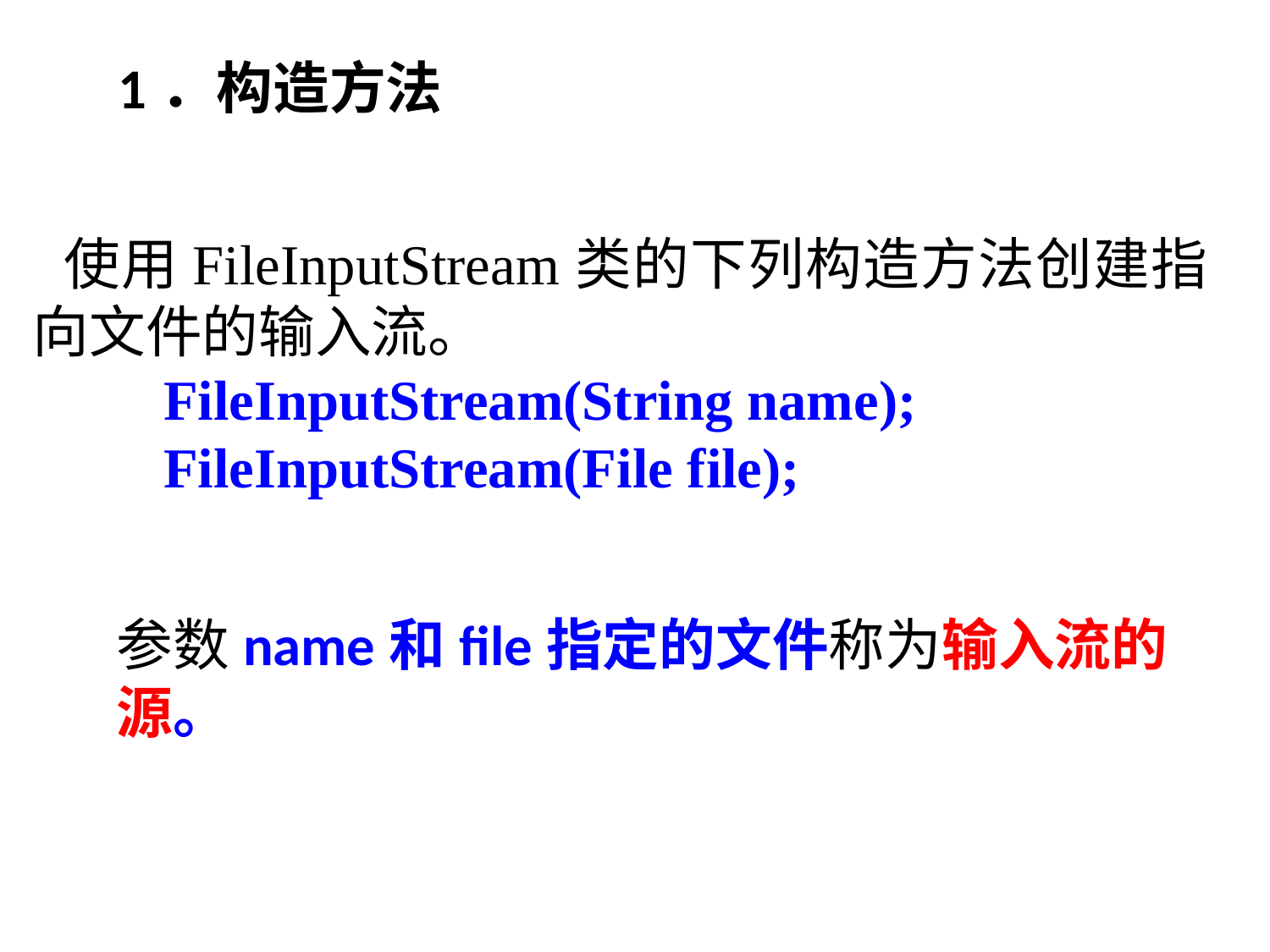

1．构造方法
使用FileInputStream类的下列构造方法创建指向文件的输入流。
       FileInputStream(String name);
       FileInputStream(File file);
参数name和file指定的文件称为输入流的源。